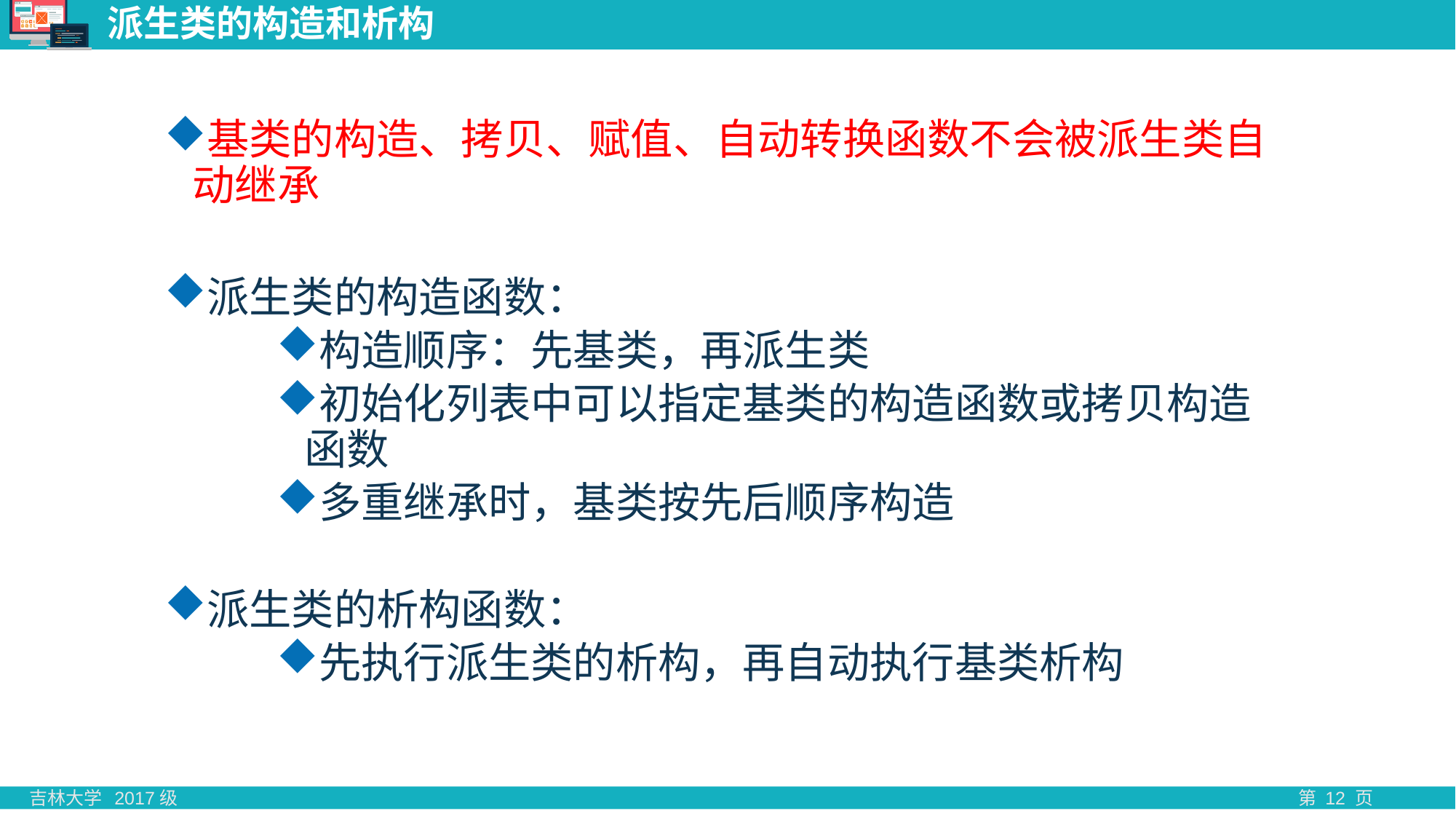

# 派生类的构造和析构
基类的构造、拷贝、赋值、自动转换函数不会被派生类自动继承
派生类的构造函数：
构造顺序：先基类，再派生类
初始化列表中可以指定基类的构造函数或拷贝构造函数
多重继承时，基类按先后顺序构造
派生类的析构函数：
先执行派生类的析构，再自动执行基类析构